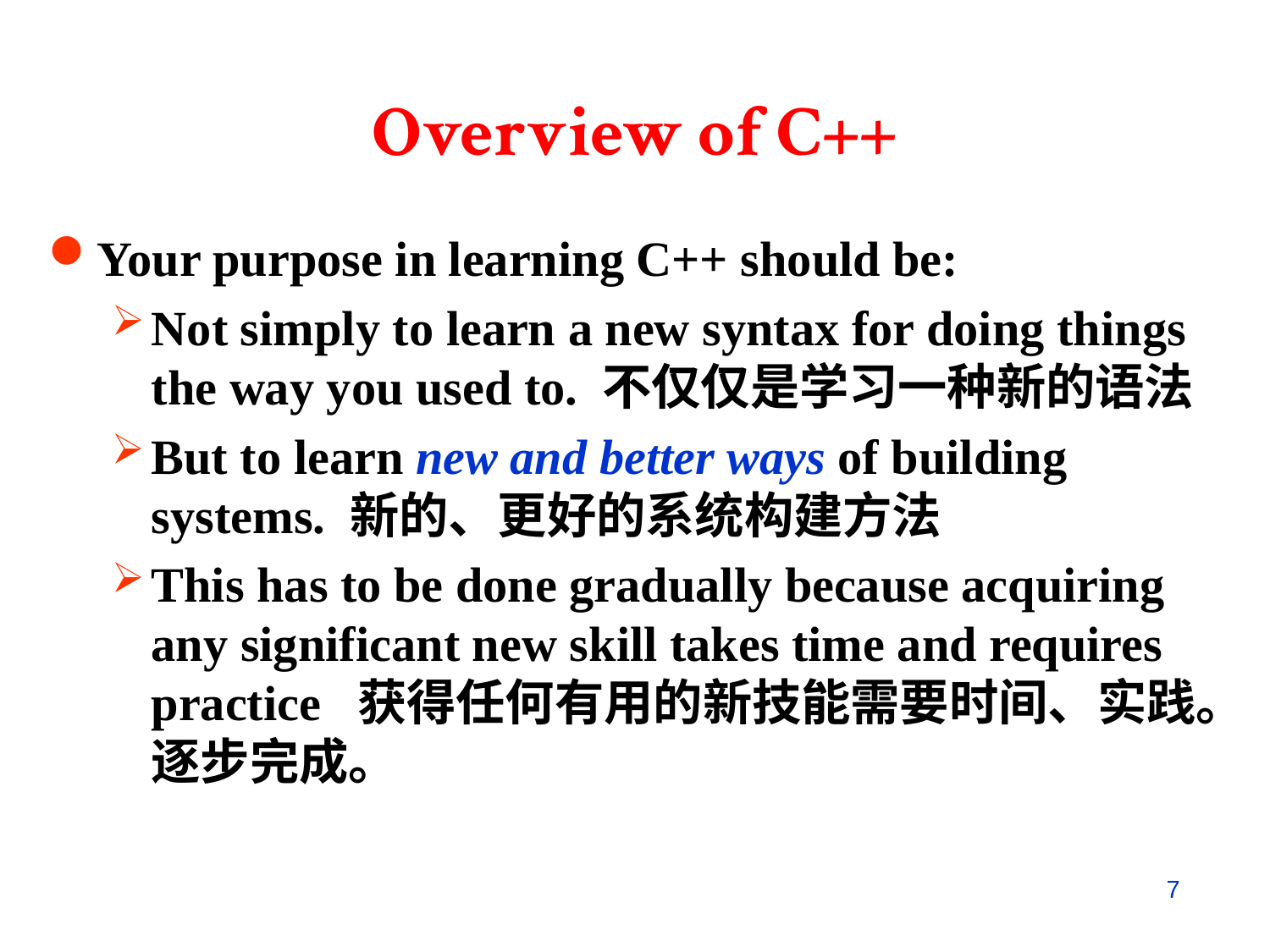

Overview of C++
Your purpose in learning C++ should be:
Not simply to learn a new syntax for doing things the way you used to. 不仅仅是学习一种新的语法
But to learn new and better ways of building systems. 新的、更好的系统构建方法
This has to be done gradually because acquiring any significant new skill takes time and requires practice  获得任何有用的新技能需要时间、实践。逐步完成。
7